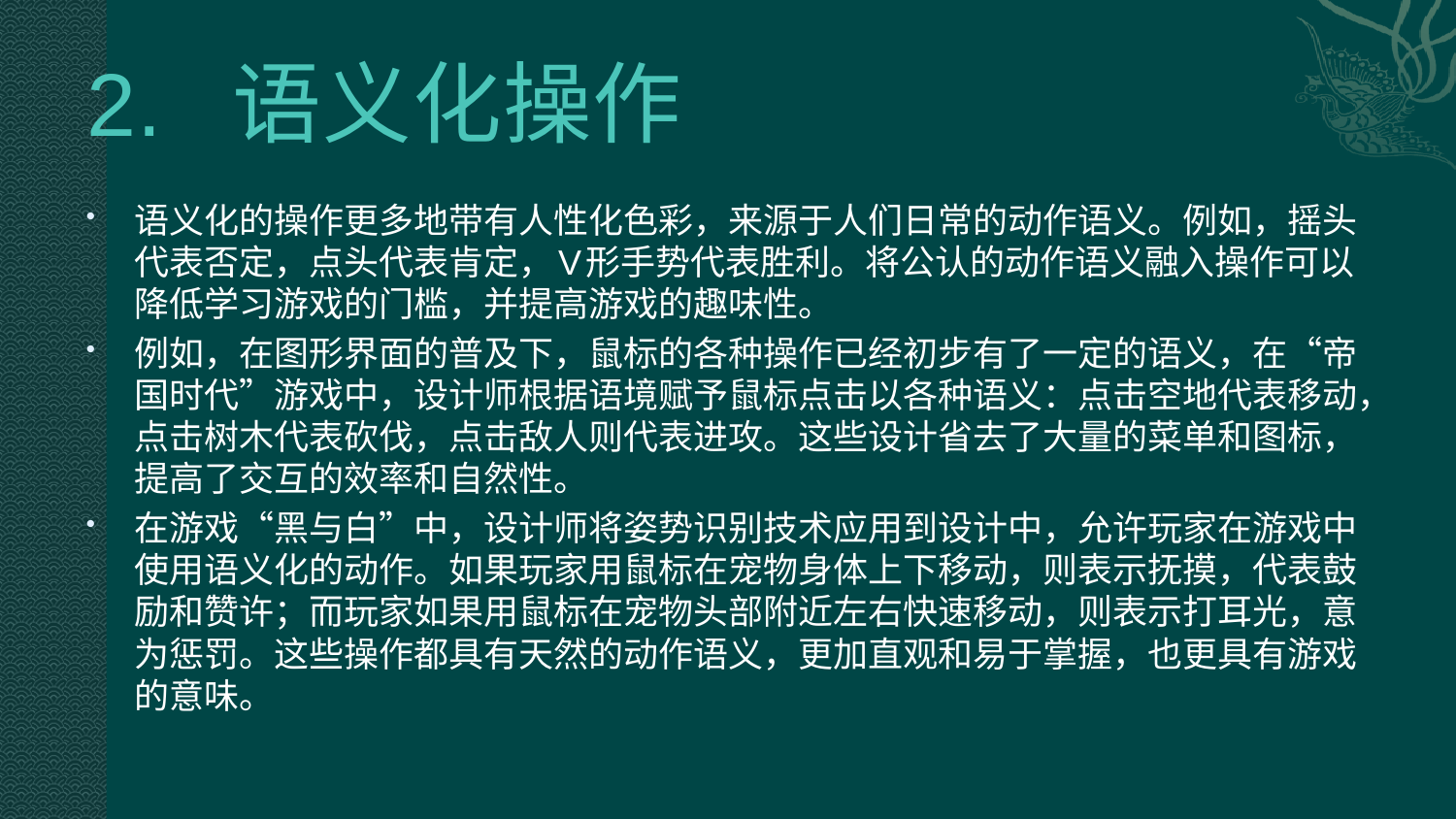

# 2.	语义化操作
语义化的操作更多地带有人性化色彩，来源于人们日常的动作语义。例如，摇头代表否定，点头代表肯定，V形手势代表胜利。将公认的动作语义融入操作可以降低学习游戏的门槛，并提高游戏的趣味性。
例如，在图形界面的普及下，鼠标的各种操作已经初步有了一定的语义，在“帝国时代”游戏中，设计师根据语境赋予鼠标点击以各种语义：点击空地代表移动，点击树木代表砍伐，点击敌人则代表进攻。这些设计省去了大量的菜单和图标，提高了交互的效率和自然性。
在游戏“黑与白”中，设计师将姿势识别技术应用到设计中，允许玩家在游戏中使用语义化的动作。如果玩家用鼠标在宠物身体上下移动，则表示抚摸，代表鼓励和赞许；而玩家如果用鼠标在宠物头部附近左右快速移动，则表示打耳光，意为惩罚。这些操作都具有天然的动作语义，更加直观和易于掌握，也更具有游戏的意味。